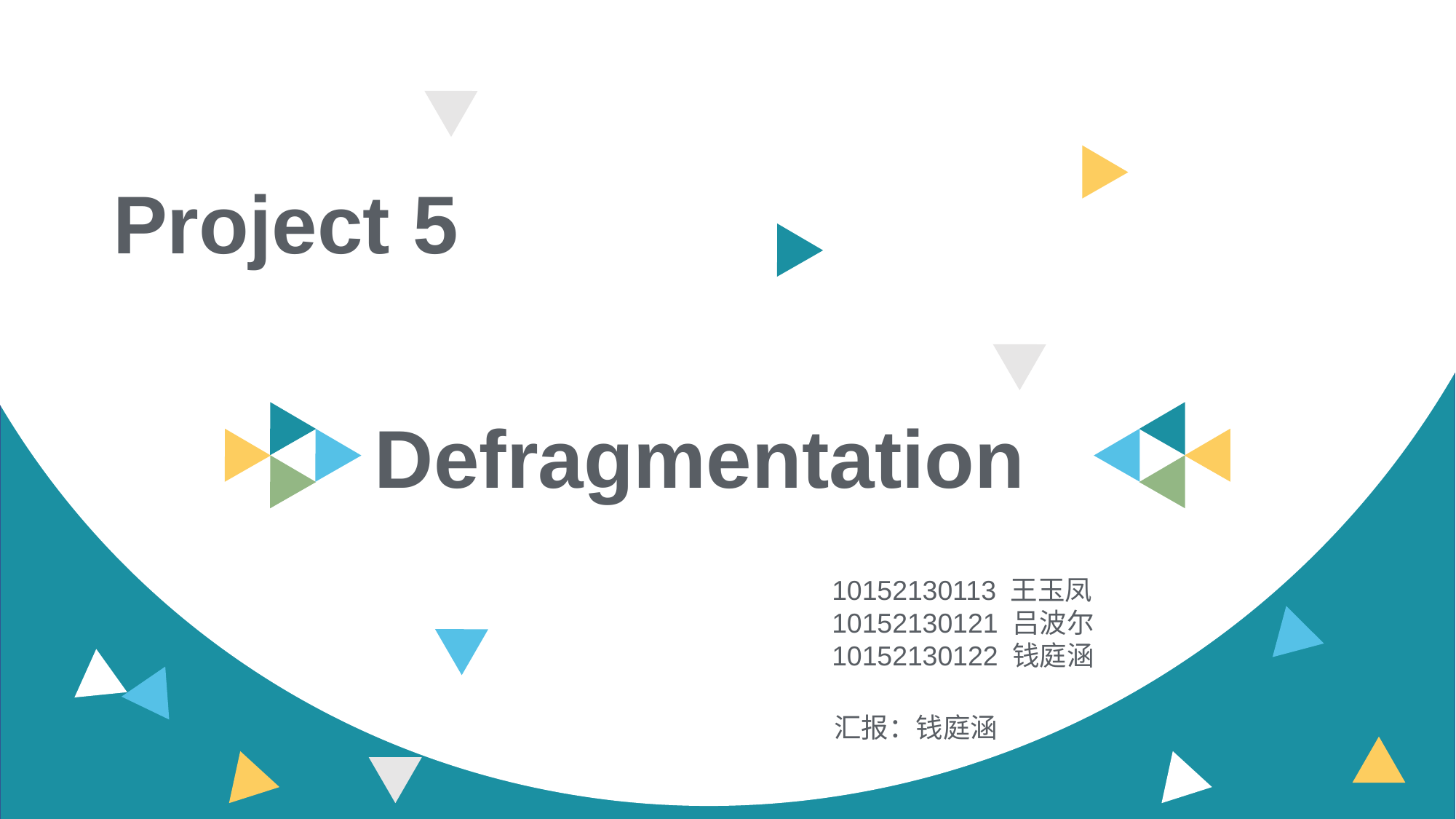

Project 5

Defragmentation
10152130113 王玉凤
10152130121 吕波尔
10152130122 钱庭涵

汇报：钱庭涵